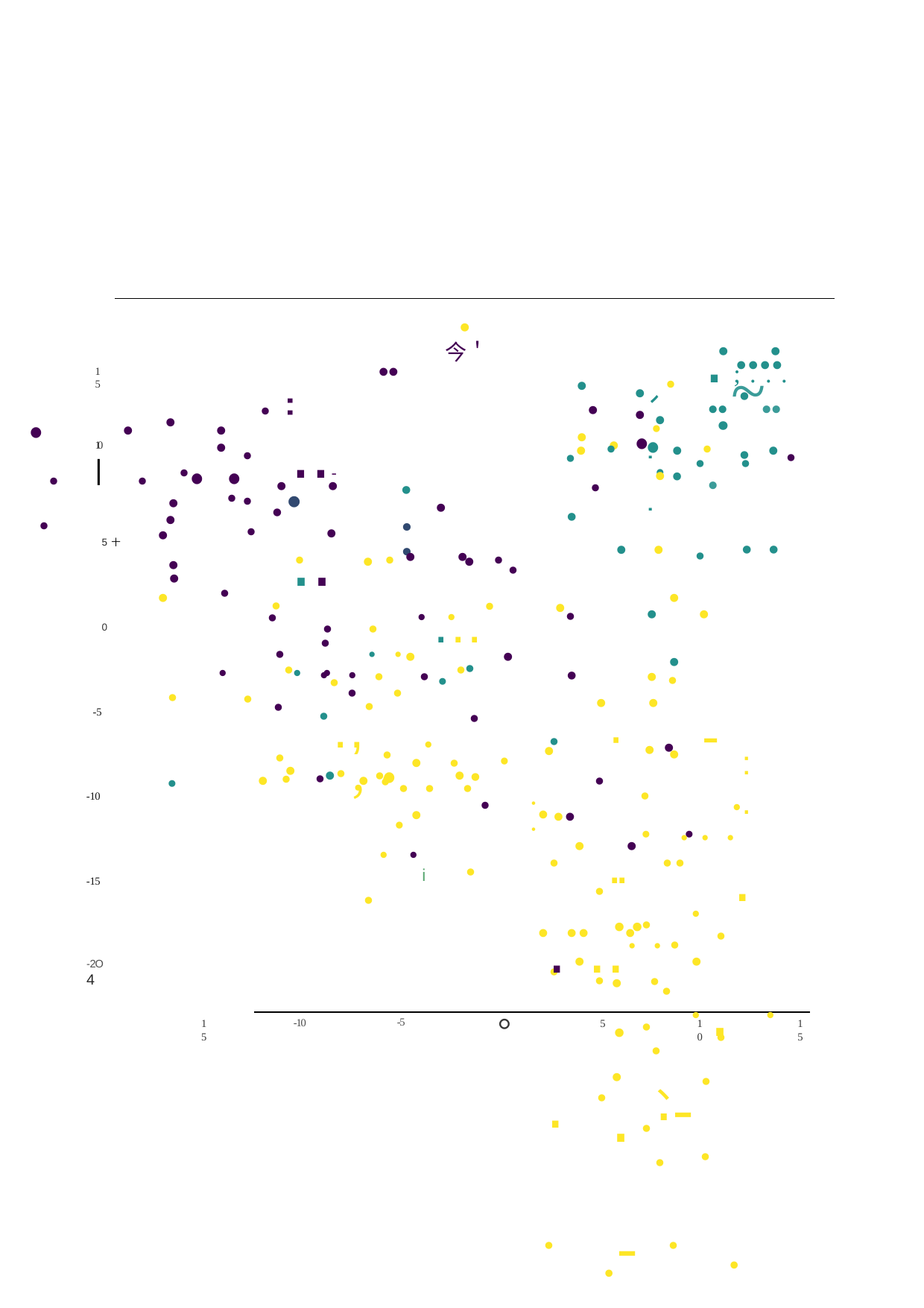

．
今＇

．．．
.;...
••••
..~...
．．
••
．
15
．．．．
．．．．．．
．．．．．．
．
．
、
..
．．． ．．．
．
..-	..
．．
．．．．．．．．
．
．．
．
．．．．．
10 |
．
．
．：
·	·
．．
．
．．
．
．．
．．．．．．
．．
．．	．•．••．．．．
．．
5十
．．
．．．．．
． ．．•• ．．．
．．．
．．．
．
．．•• ...．.,．
．．
．．．．．．．．．．
0
．．
．．．．	．
••．
．·．-．.. ．．. ．． ．
．•．••	．
，． ．i
-5
．
:.
．．•．•．．•．•．
．．．．
．．．．
．．．．
．．
-10
•	•.••..• .．.-．.-．.．•．.• •
••
．．•••	．•• ．
..．.．..．．
-15
．．．、．
-2O 4
。

-5
-10
15
5
10
15